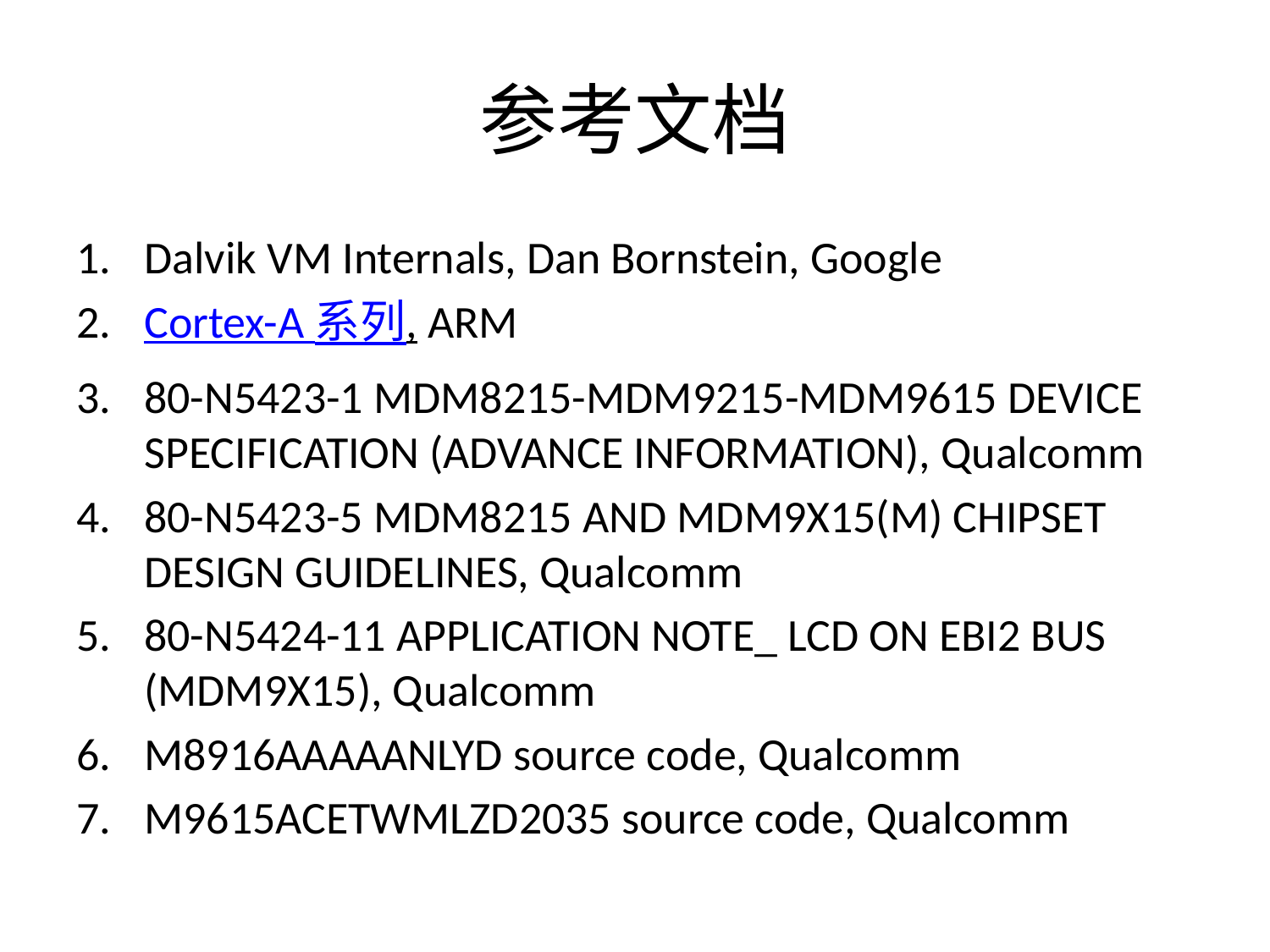

# 参考文档
Dalvik VM Internals, Dan Bornstein, Google
Cortex-A 系列, ARM
80-N5423-1 MDM8215-MDM9215-MDM9615 DEVICE SPECIFICATION (ADVANCE INFORMATION), Qualcomm
80-N5423-5 MDM8215 AND MDM9X15(M) CHIPSET DESIGN GUIDELINES, Qualcomm
80-N5424-11 APPLICATION NOTE_ LCD ON EBI2 BUS (MDM9X15), Qualcomm
M8916AAAAANLYD source code, Qualcomm
M9615ACETWMLZD2035 source code, Qualcomm